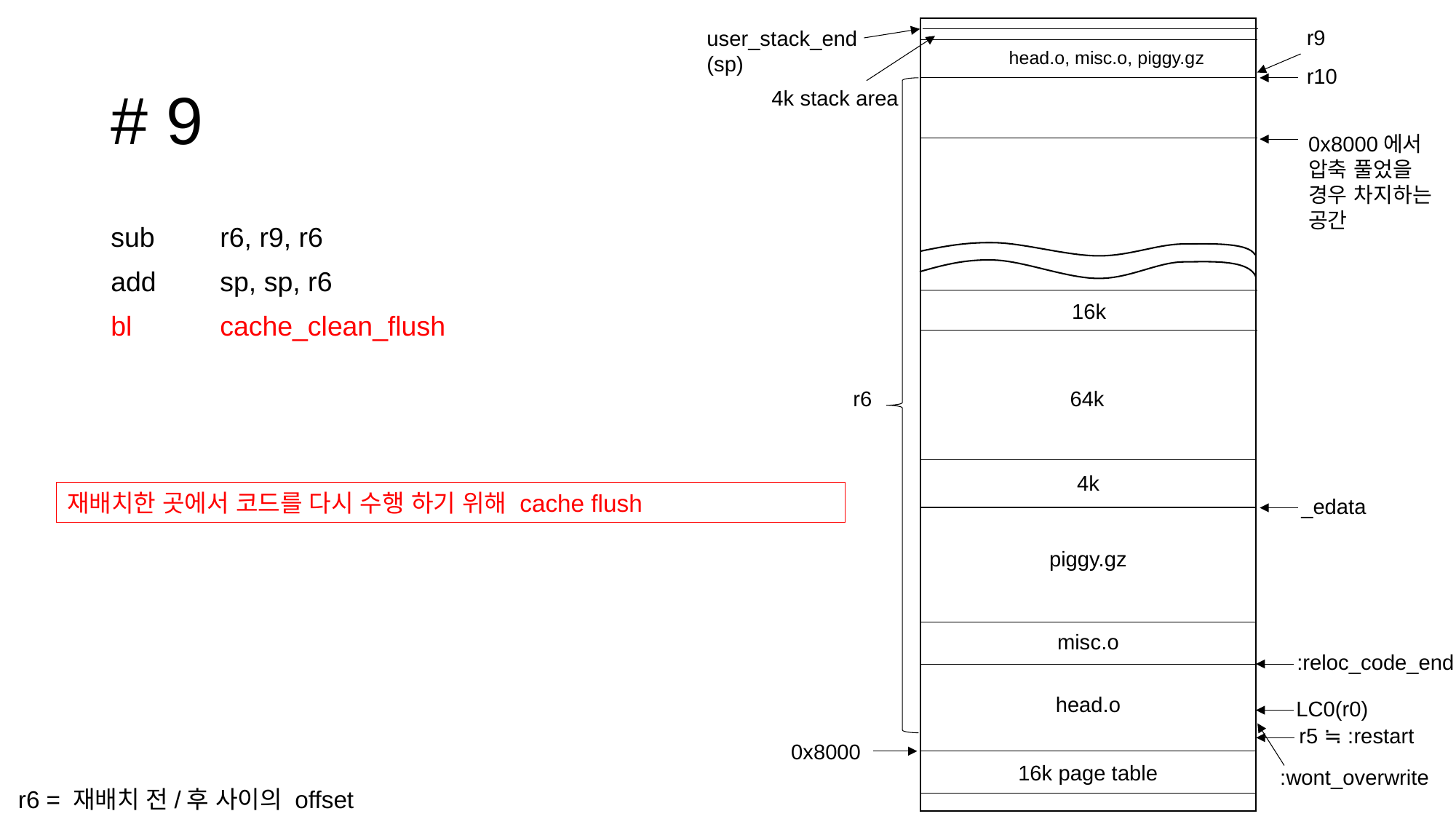

r9
user_stack_end
(sp)
head.o, misc.o, piggy.gz
# # 9
r10

4k stack area
0x8000에서
압축 풀었을
경우 차지하는
공간
sub	r6, r9, r6
add	sp, sp, r6
bl	cache_clean_flush

16k
r6
64k

4k
재배치한 곳에서 코드를 다시 수행 하기 위해 cache flush
_edata
piggy.gz
misc.o
:reloc_code_end
head.o
LC0(r0)
r5 ≒ :restart
0x8000
16k page table
:wont_overwrite
r6 = 재배치 전/후 사이의 offset